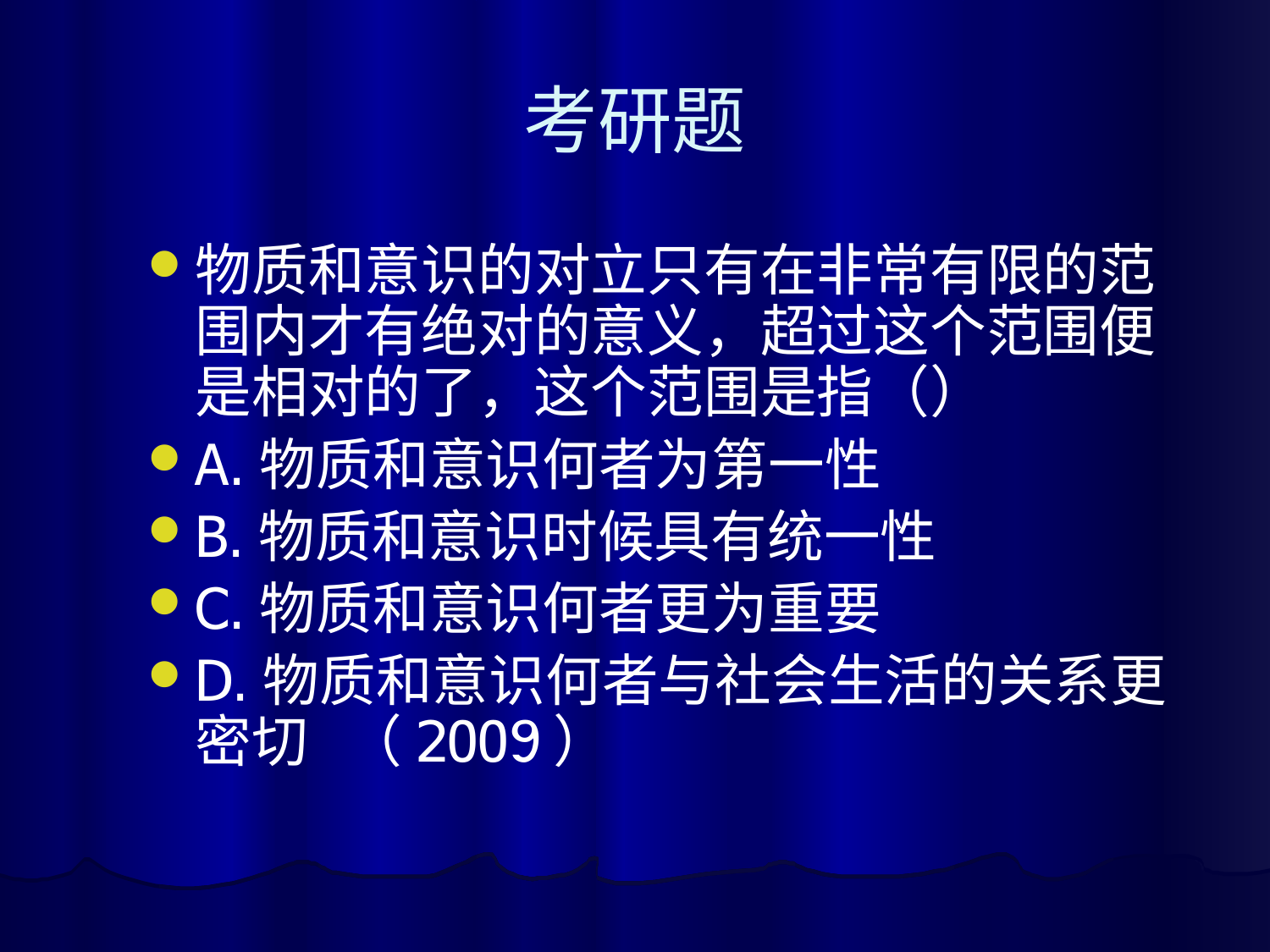

# 考研题
物质和意识的对立只有在非常有限的范围内才有绝对的意义，超过这个范围便是相对的了，这个范围是指（）
A.物质和意识何者为第一性
B.物质和意识时候具有统一性
C.物质和意识何者更为重要
D.物质和意识何者与社会生活的关系更密切   （2009）